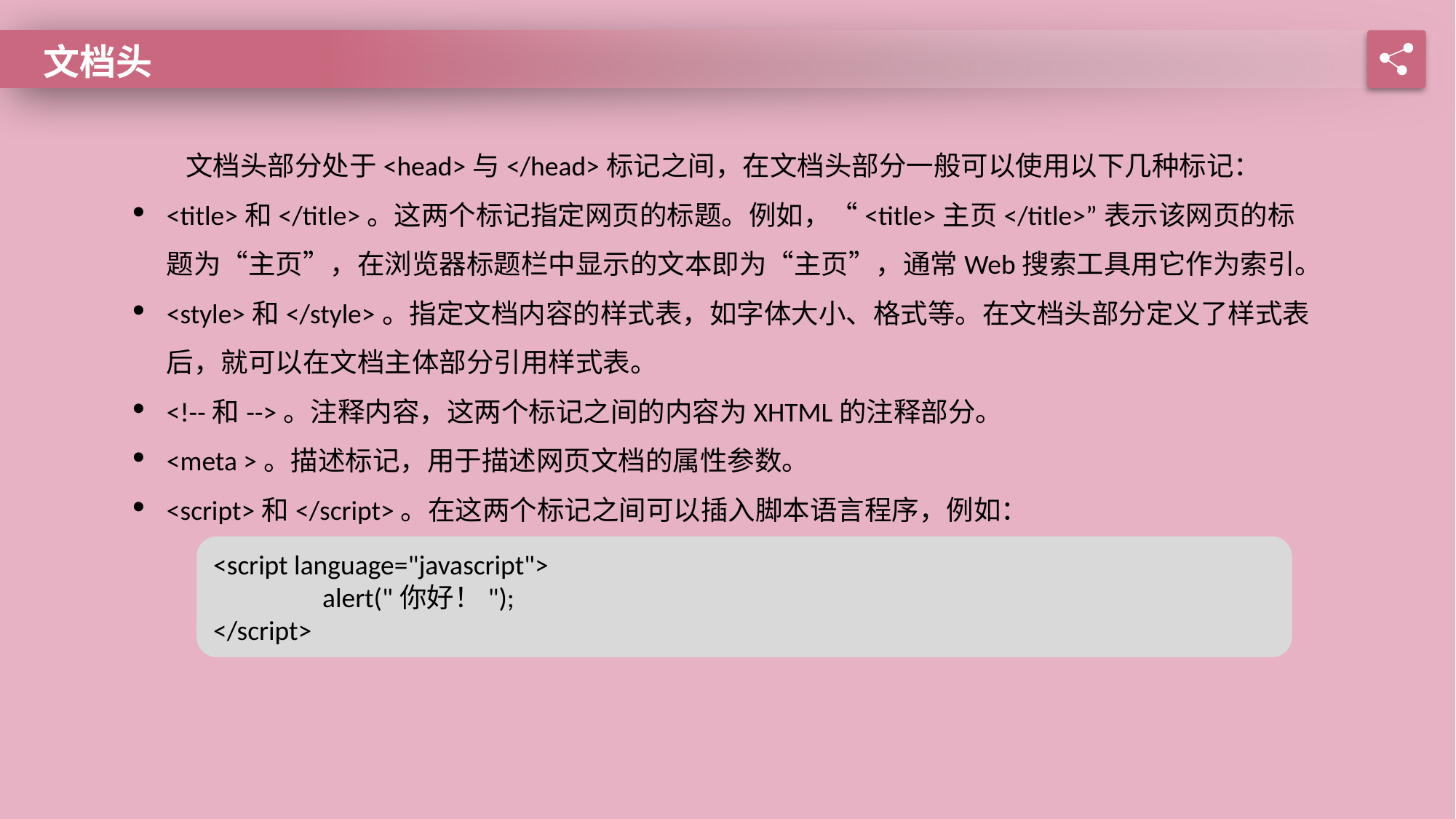

文档头
文档头部分处于<head>与</head>标记之间，在文档头部分一般可以使用以下几种标记：
<title>和</title>。这两个标记指定网页的标题。例如，“<title>主页</title>”表示该网页的标题为“主页”，在浏览器标题栏中显示的文本即为“主页”，通常Web搜索工具用它作为索引。
<style>和</style>。指定文档内容的样式表，如字体大小、格式等。在文档头部分定义了样式表后，就可以在文档主体部分引用样式表。
<!--和-->。注释内容，这两个标记之间的内容为XHTML的注释部分。
<meta >。描述标记，用于描述网页文档的属性参数。
<script>和</script>。在这两个标记之间可以插入脚本语言程序，例如：
<script language="javascript">
	alert("你好！");
</script>